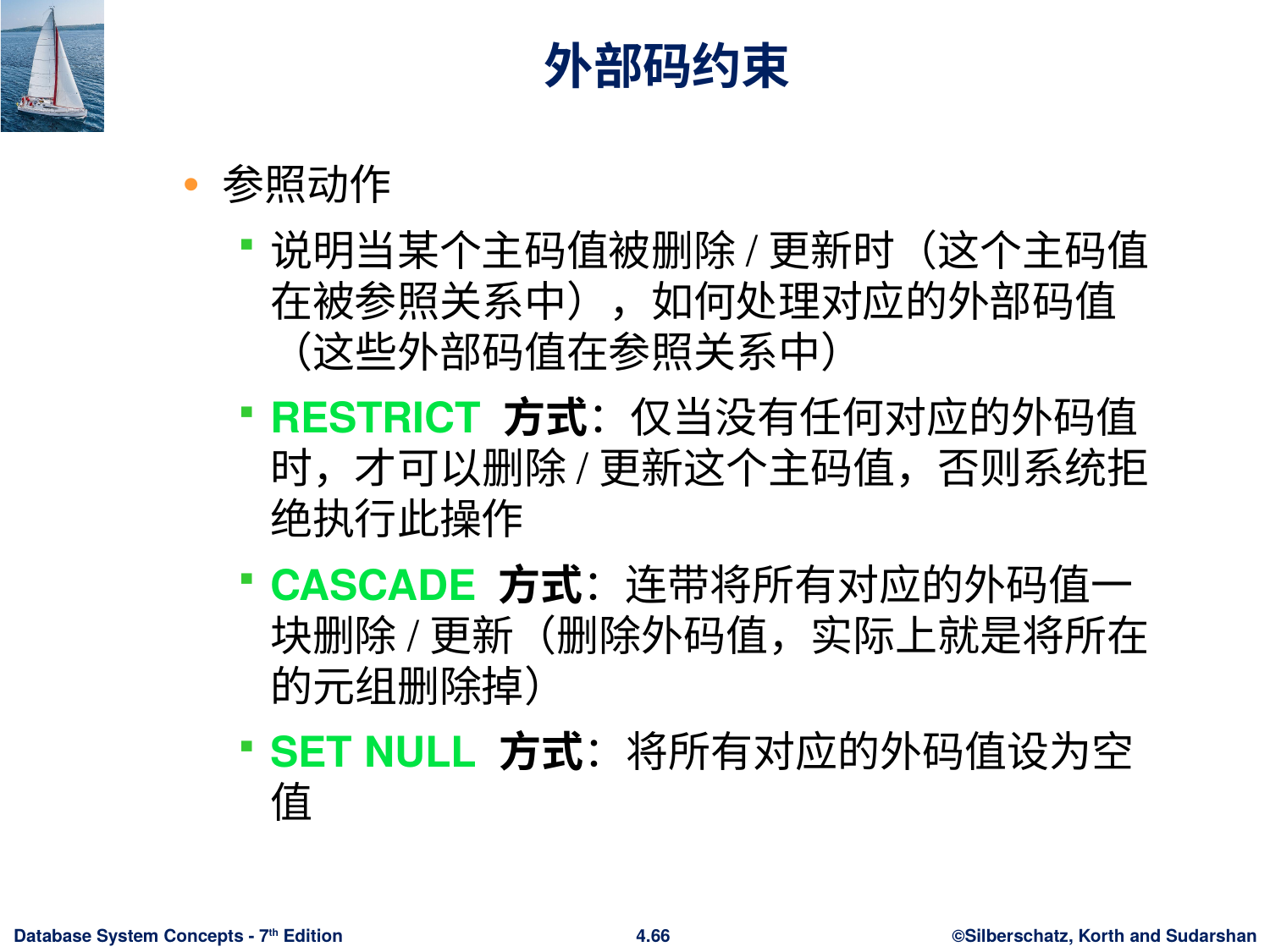

# 外部码约束
参照动作
说明当某个主码值被删除/更新时（这个主码值在被参照关系中），如何处理对应的外部码值（这些外部码值在参照关系中）
RESTRICT 方式：仅当没有任何对应的外码值时，才可以删除/更新这个主码值，否则系统拒绝执行此操作
CASCADE 方式：连带将所有对应的外码值一块删除/更新（删除外码值，实际上就是将所在的元组删除掉）
SET NULL 方式：将所有对应的外码值设为空值